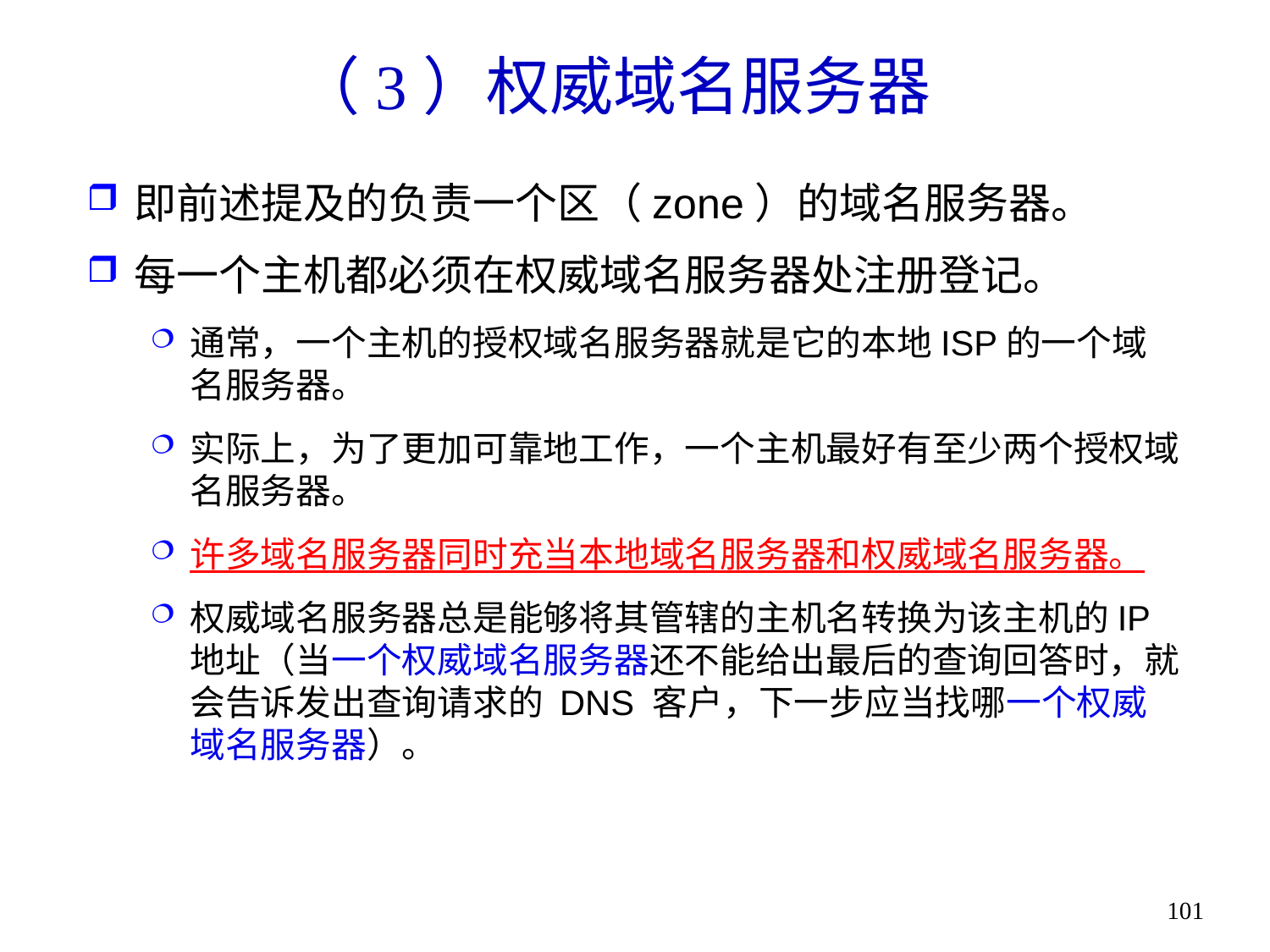

# （3）权威域名服务器
即前述提及的负责一个区（zone）的域名服务器。
每一个主机都必须在权威域名服务器处注册登记。
通常，一个主机的授权域名服务器就是它的本地ISP的一个域名服务器。
实际上，为了更加可靠地工作，一个主机最好有至少两个授权域名服务器。
许多域名服务器同时充当本地域名服务器和权威域名服务器。
权威域名服务器总是能够将其管辖的主机名转换为该主机的IP地址（当一个权威域名服务器还不能给出最后的查询回答时，就会告诉发出查询请求的 DNS 客户，下一步应当找哪一个权威域名服务器）。
101